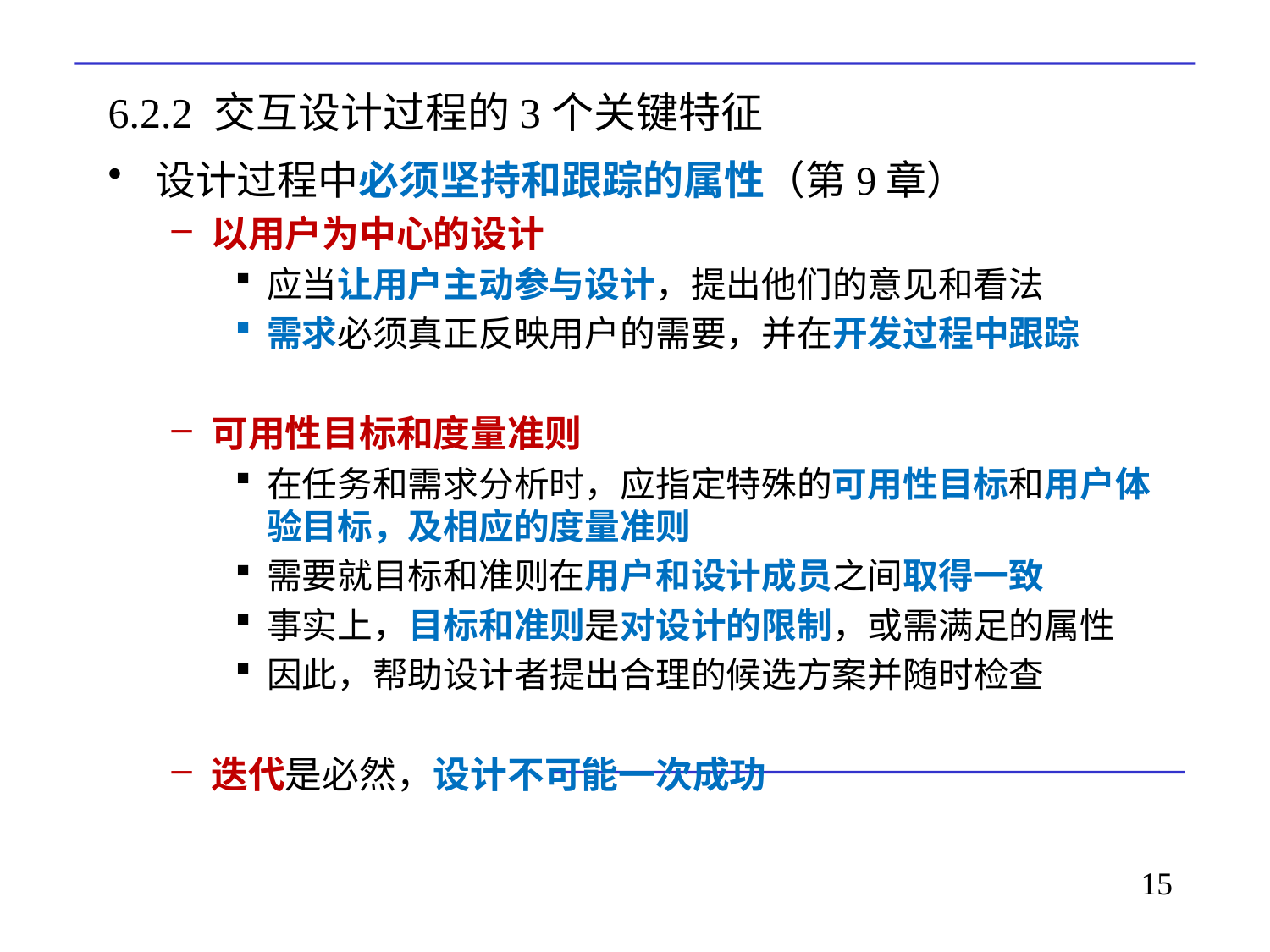

# 6.2.2 交互设计过程的3个关键特征
设计过程中必须坚持和跟踪的属性（第9章）
以用户为中心的设计
应当让用户主动参与设计，提出他们的意见和看法
需求必须真正反映用户的需要，并在开发过程中跟踪

可用性目标和度量准则
在任务和需求分析时，应指定特殊的可用性目标和用户体验目标，及相应的度量准则
需要就目标和准则在用户和设计成员之间取得一致
事实上，目标和准则是对设计的限制，或需满足的属性
因此，帮助设计者提出合理的候选方案并随时检查

迭代是必然，设计不可能一次成功
15